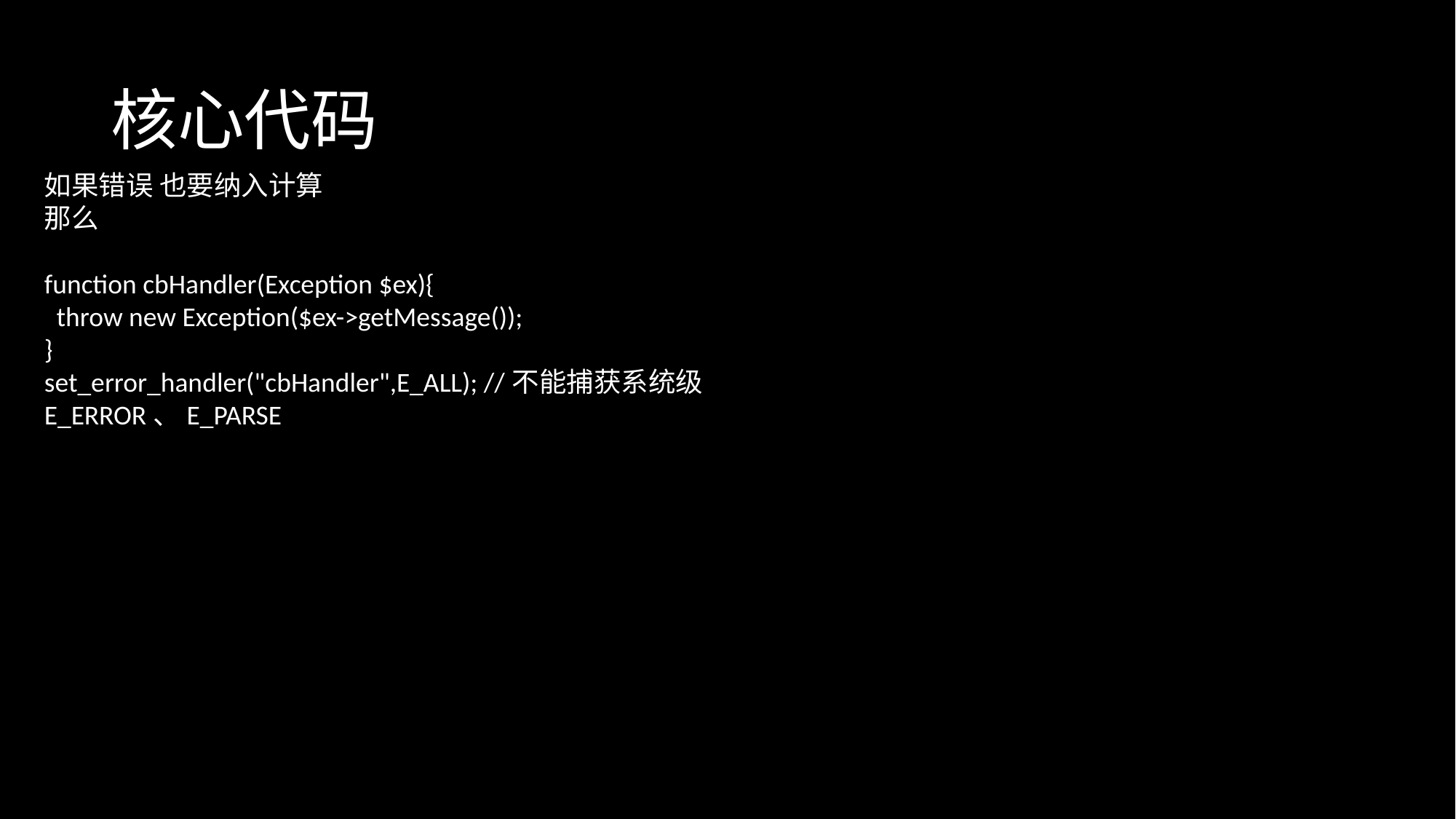

# 核心代码
如果错误 也要纳入计算
那么

function cbHandler(Exception $ex){
  throw new Exception($ex->getMessage());
}
set_error_handler("cbHandler",E_ALL); //不能捕获系统级E_ERROR、E_PARSE